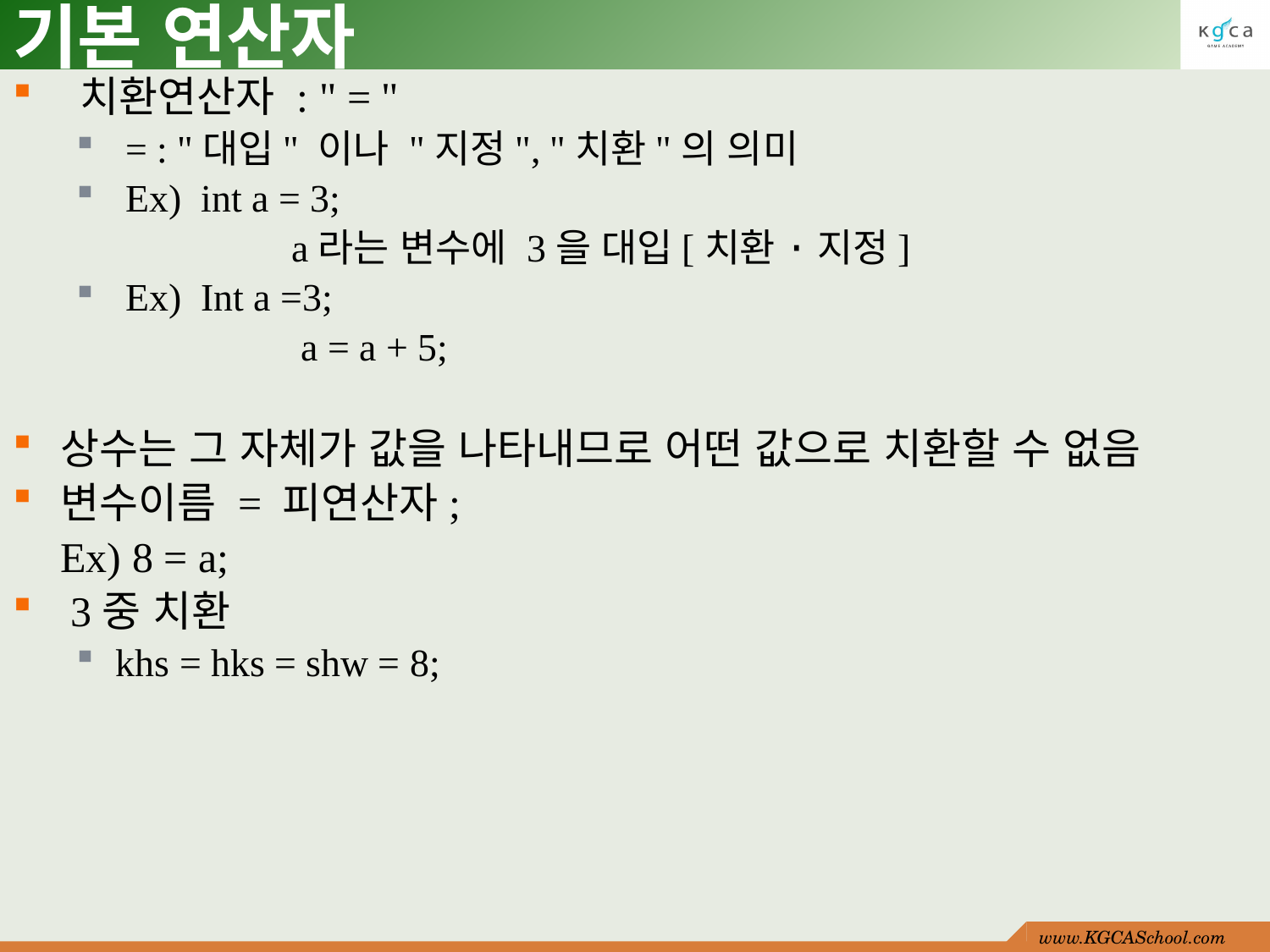

# 기본 연산자
 치환연산자 : " = "
 = : "대입" 이나 "지정", "치환"의 의미
 Ex)  int a = 3;
		     a라는 변수에 3을 대입[치환·지정]
 Ex)  Int a =3;
		      a = a + 5;

상수는 그 자체가 값을 나타내므로 어떤 값으로 치환할 수 없음
변수이름 = 피연산자;
	Ex) 8 = a;
 3중 치환
khs = hks = shw = 8;